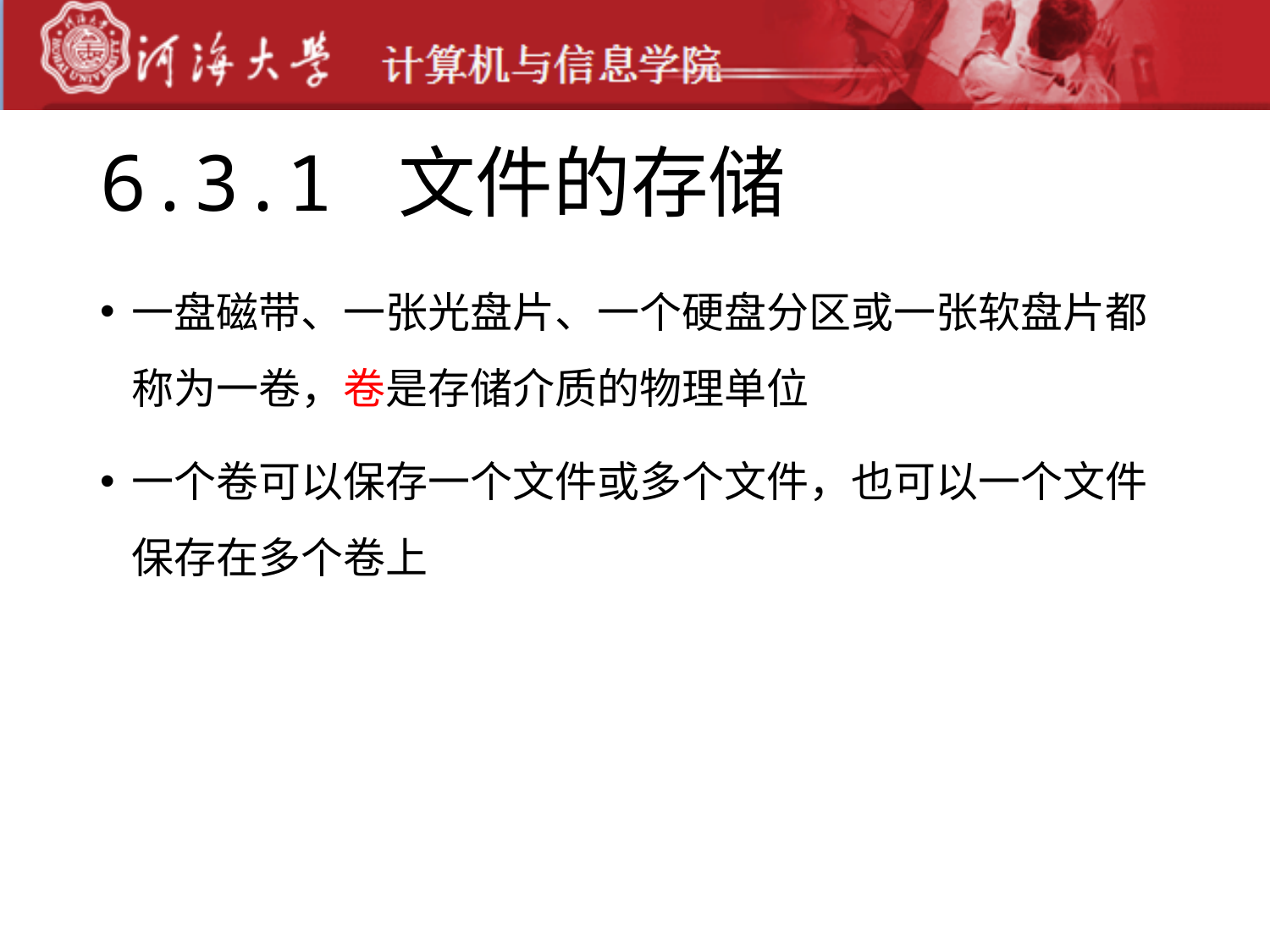

# 6.3.1 文件的存储
一盘磁带、一张光盘片、一个硬盘分区或一张软盘片都称为一卷，卷是存储介质的物理单位
一个卷可以保存一个文件或多个文件，也可以一个文件保存在多个卷上